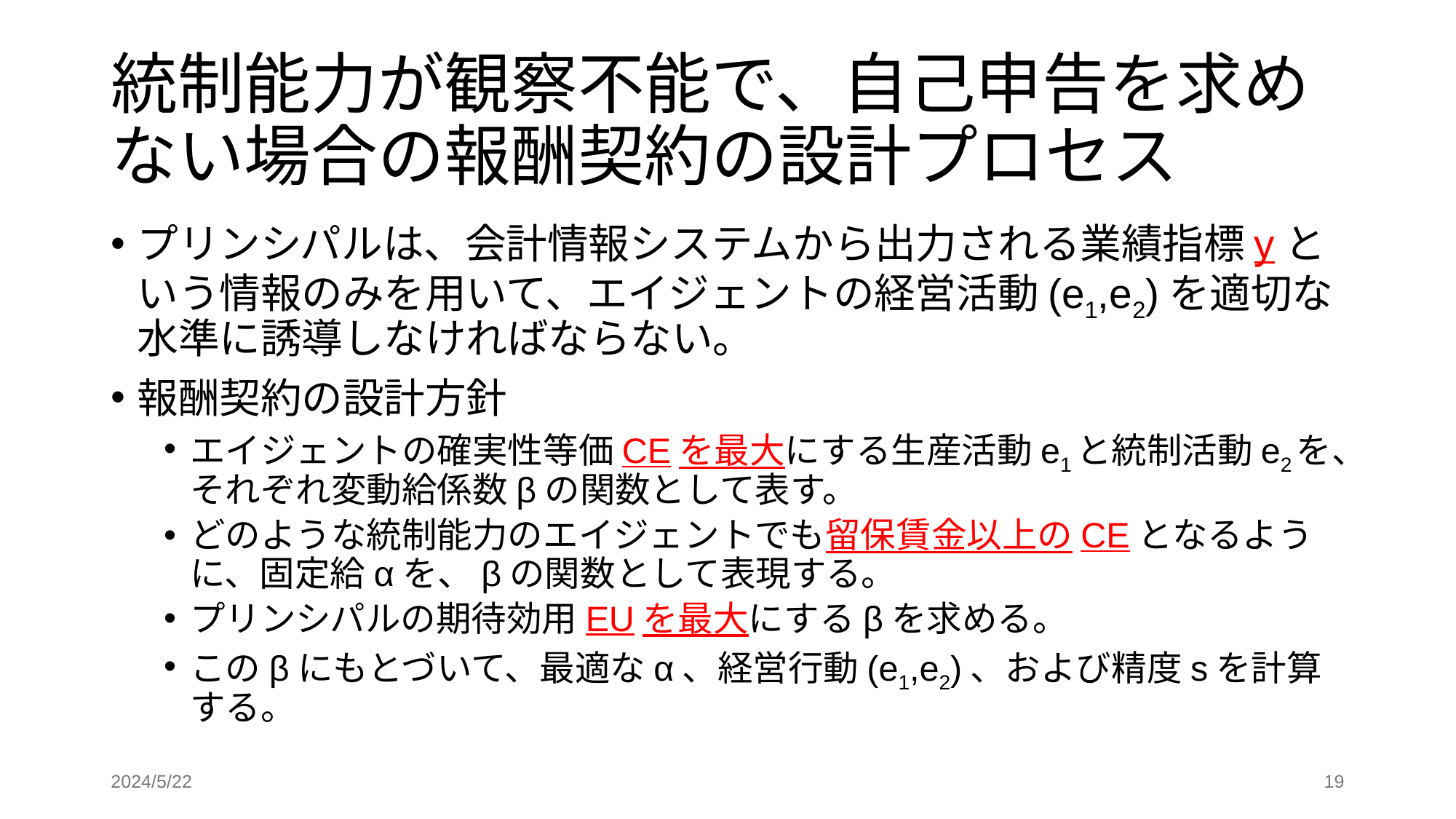

# 統制能力が観察不能で、自己申告を求めない場合の報酬契約の設計プロセス
プリンシパルは、会計情報システムから出力される業績指標yという情報のみを用いて、エイジェントの経営活動(e1,e2)を適切な水準に誘導しなければならない。
報酬契約の設計方針
エイジェントの確実性等価CEを最大にする生産活動e1と統制活動e2を、それぞれ変動給係数βの関数として表す。
どのような統制能力のエイジェントでも留保賃金以上のCEとなるように、固定給αを、βの関数として表現する。
プリンシパルの期待効用EUを最大にするβを求める。
このβにもとづいて、最適なα、経営行動(e1,e2)、および精度sを計算する。

2024/5/22
19